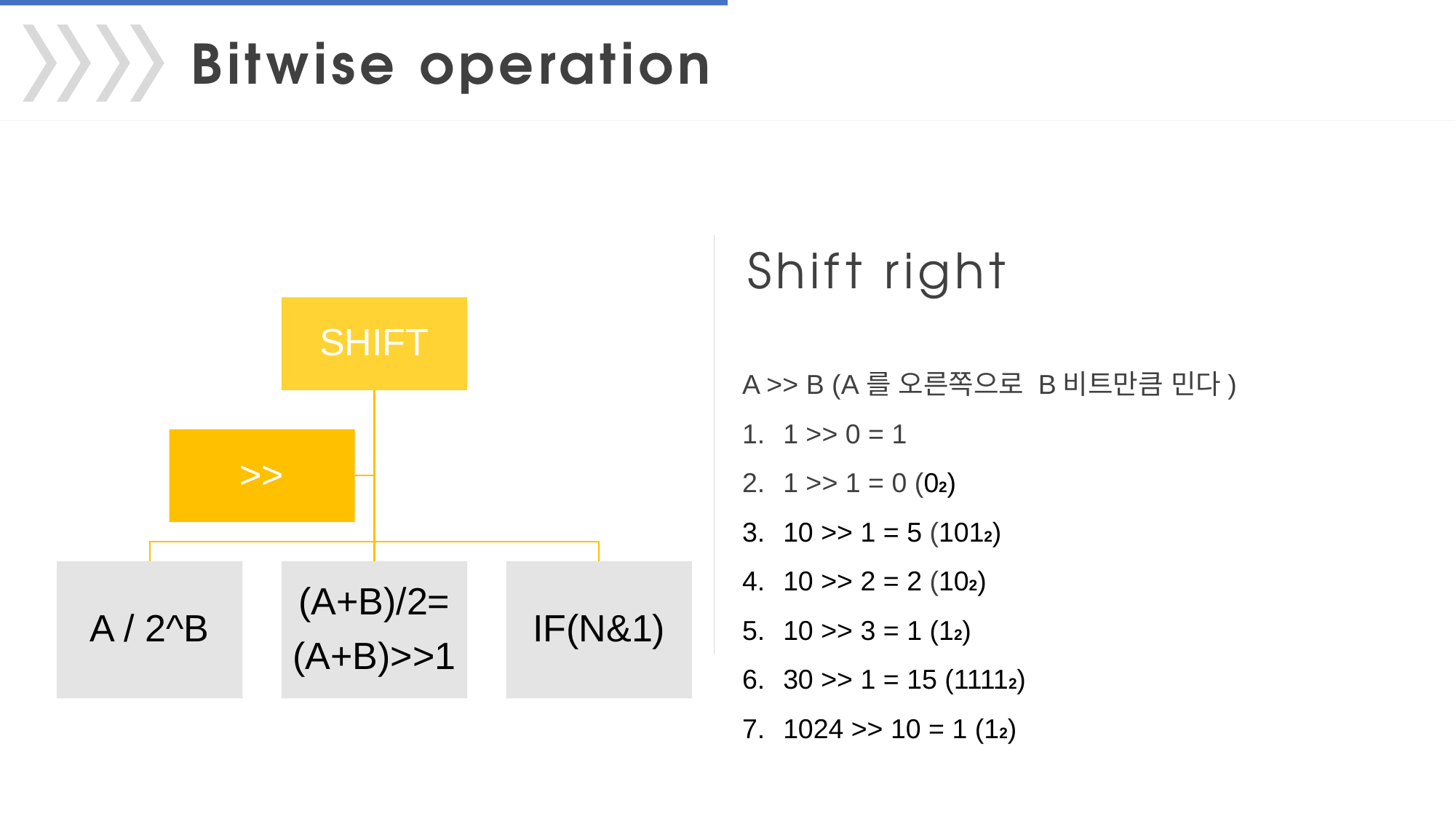

Bitwise operation

Shift right
SHIFT

>>
A / 2^B
(A+B)/2=
(A+B)>>1
IF(N&1)
A >> B (A를 오른쪽으로 B비트만큼 민다)
1 >> 0 = 1
1 >> 1 = 0 (02)
10 >> 1 = 5 (1012)
10 >> 2 = 2 (102)
10 >> 3 = 1 (12)
30 >> 1 = 15 (11112)
1024 >> 10 = 1 (12)